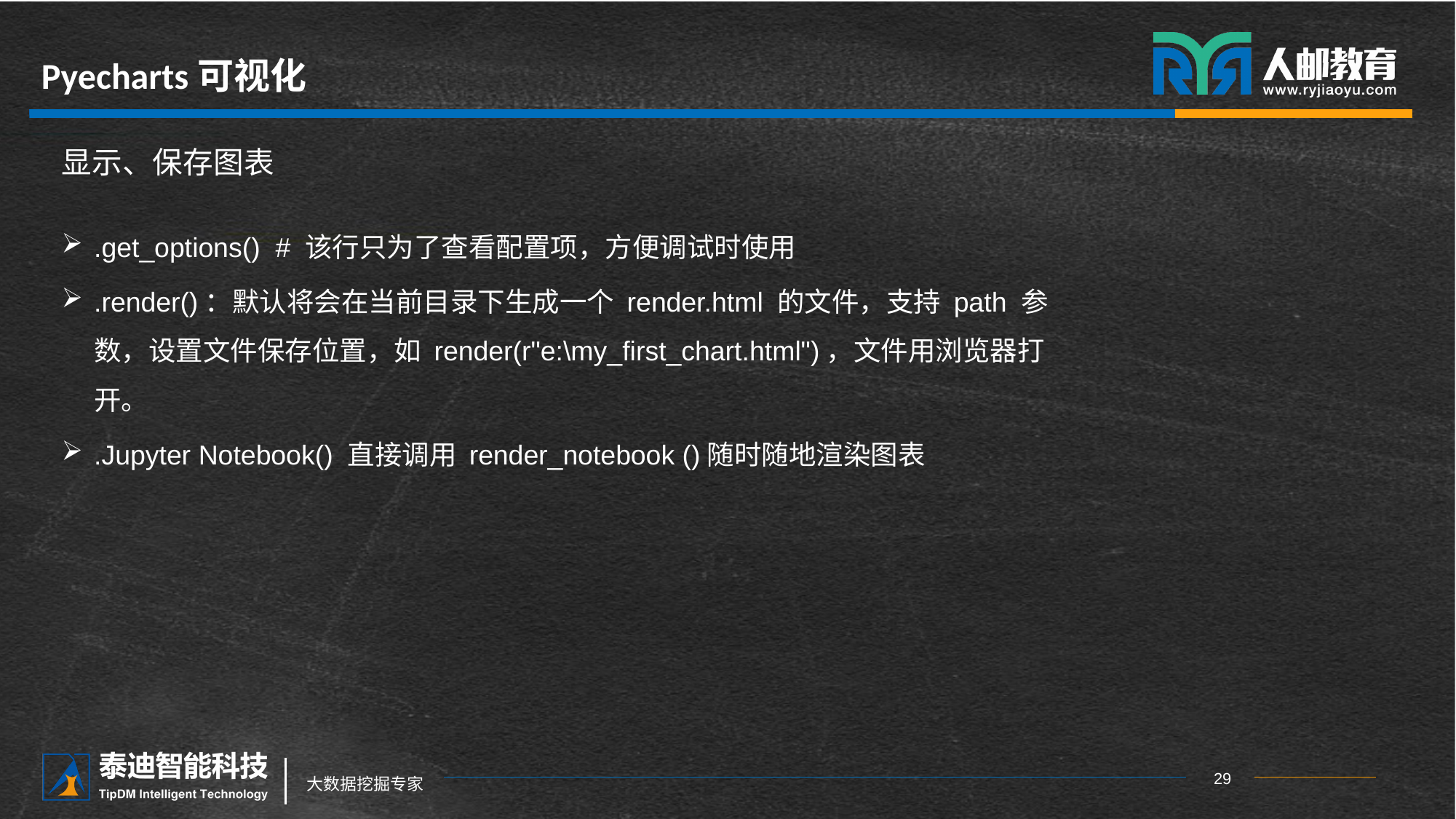

# Pyecharts可视化
显示、保存图表
.get_options()  # 该行只为了查看配置项，方便调试时使用
.render()：默认将会在当前目录下生成一个 render.html 的文件，支持 path 参数，设置文件保存位置，如 render(r"e:\my_first_chart.html")，文件用浏览器打开。
.Jupyter Notebook() 直接调用 render_notebook ()随时随地渲染图表